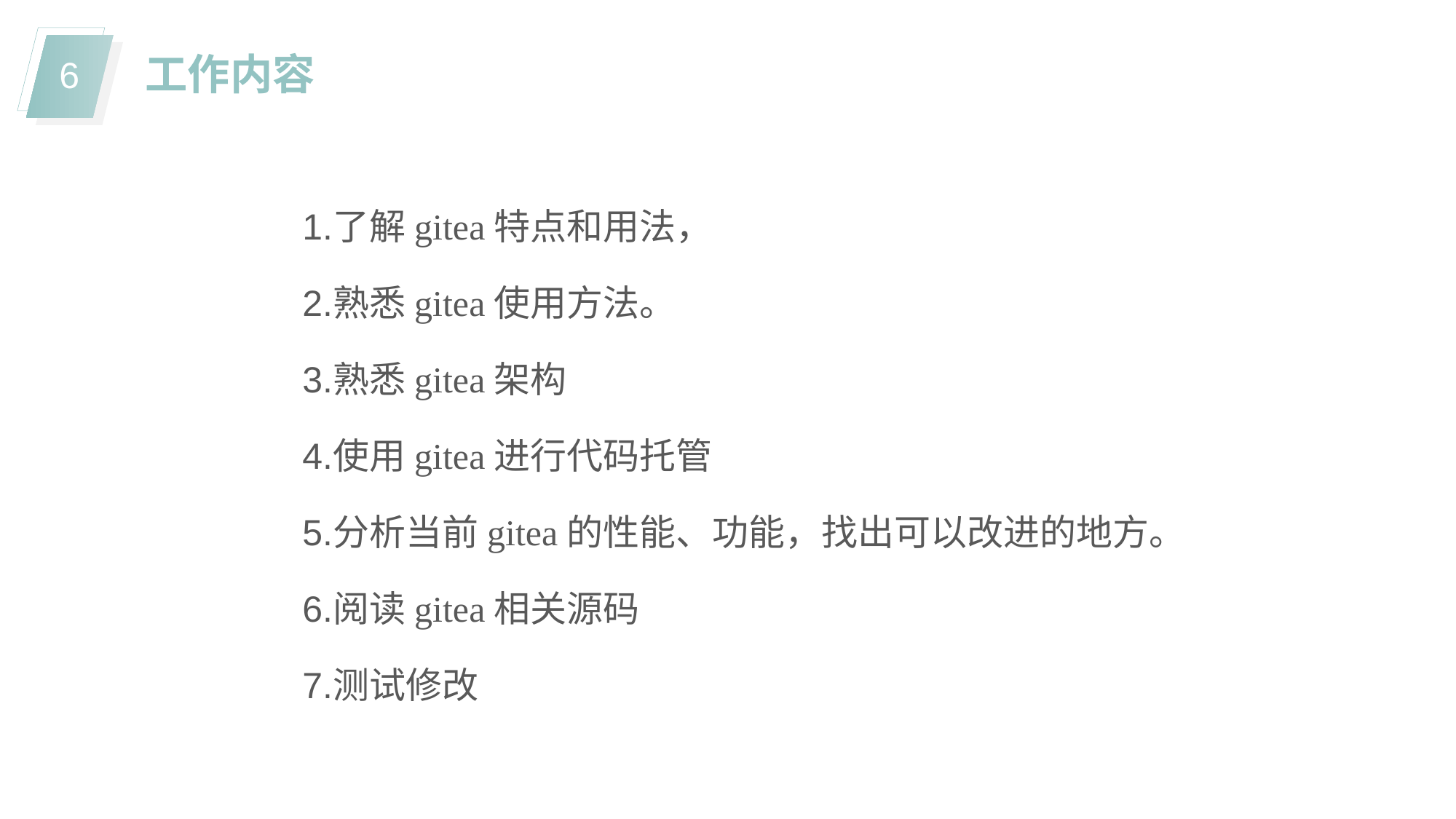

工作内容
了解gitea特点和用法，
熟悉gitea使用方法。
熟悉gitea架构
使用gitea进行代码托管
分析当前gitea的性能、功能，找出可以改进的地方。
阅读gitea相关源码
测试修改